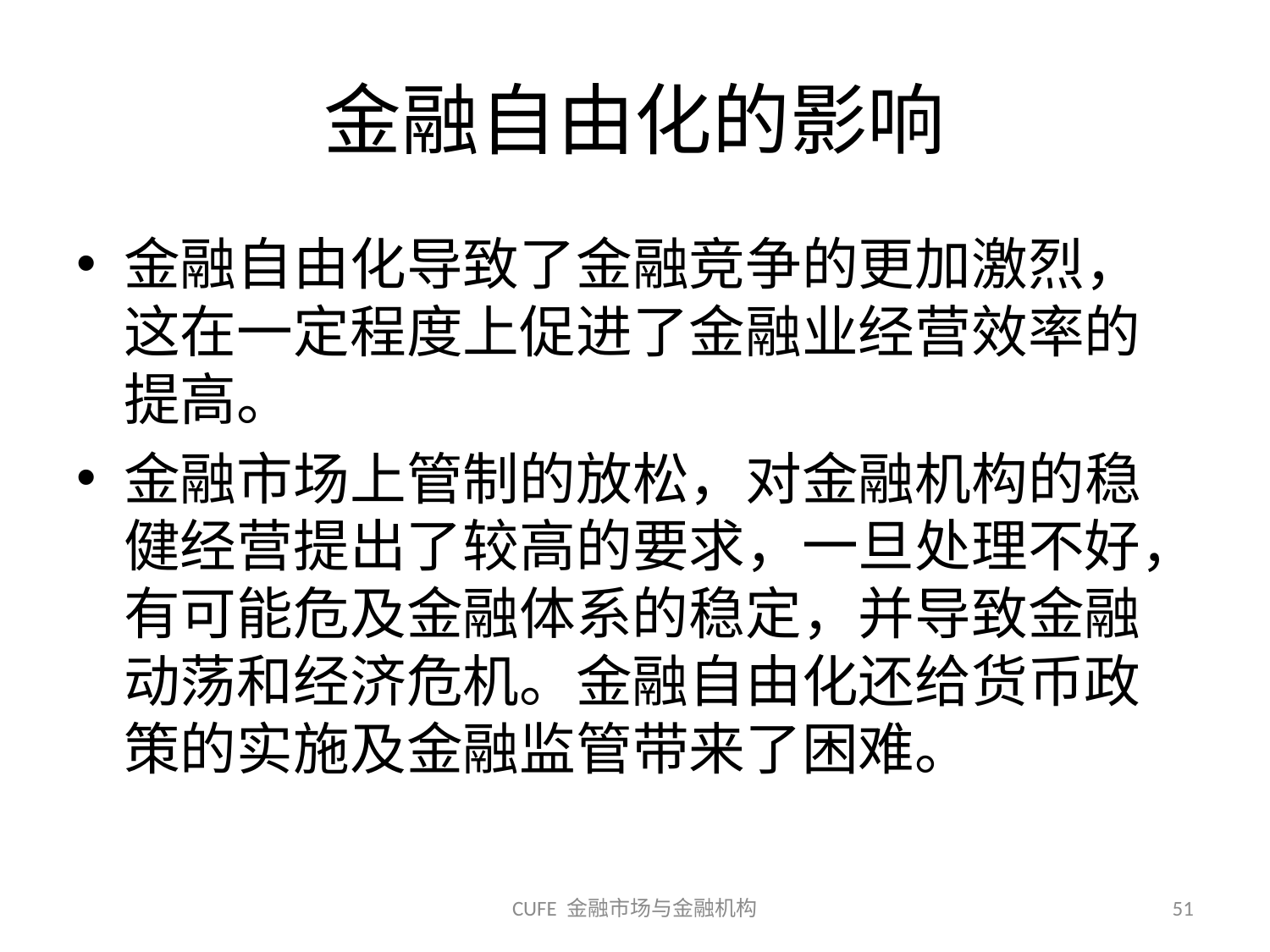

# 金融自由化的影响
金融自由化导致了金融竞争的更加激烈，这在一定程度上促进了金融业经营效率的提高。
金融市场上管制的放松，对金融机构的稳健经营提出了较高的要求，一旦处理不好，有可能危及金融体系的稳定，并导致金融动荡和经济危机。金融自由化还给货币政策的实施及金融监管带来了困难。
CUFE 金融市场与金融机构
51